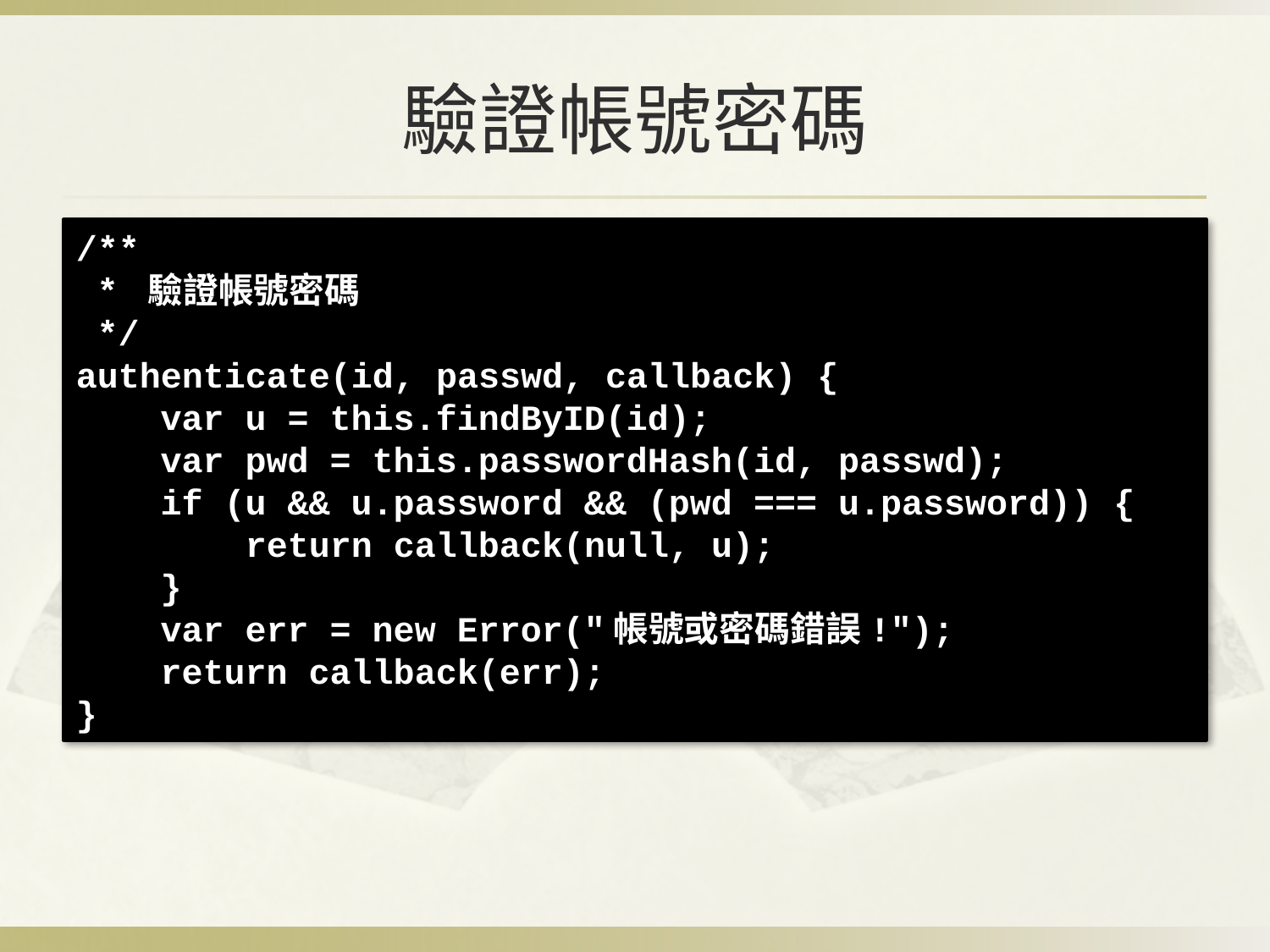

# 驗證帳號密碼
/**
 * 驗證帳號密碼
 */
authenticate(id, passwd, callback) {
    var u = this.findByID(id);
    var pwd = this.passwordHash(id, passwd);
    if (u && u.password && (pwd === u.password)) {
        return callback(null, u);
    }
    var err = new Error("帳號或密碼錯誤!");
    return callback(err);
}